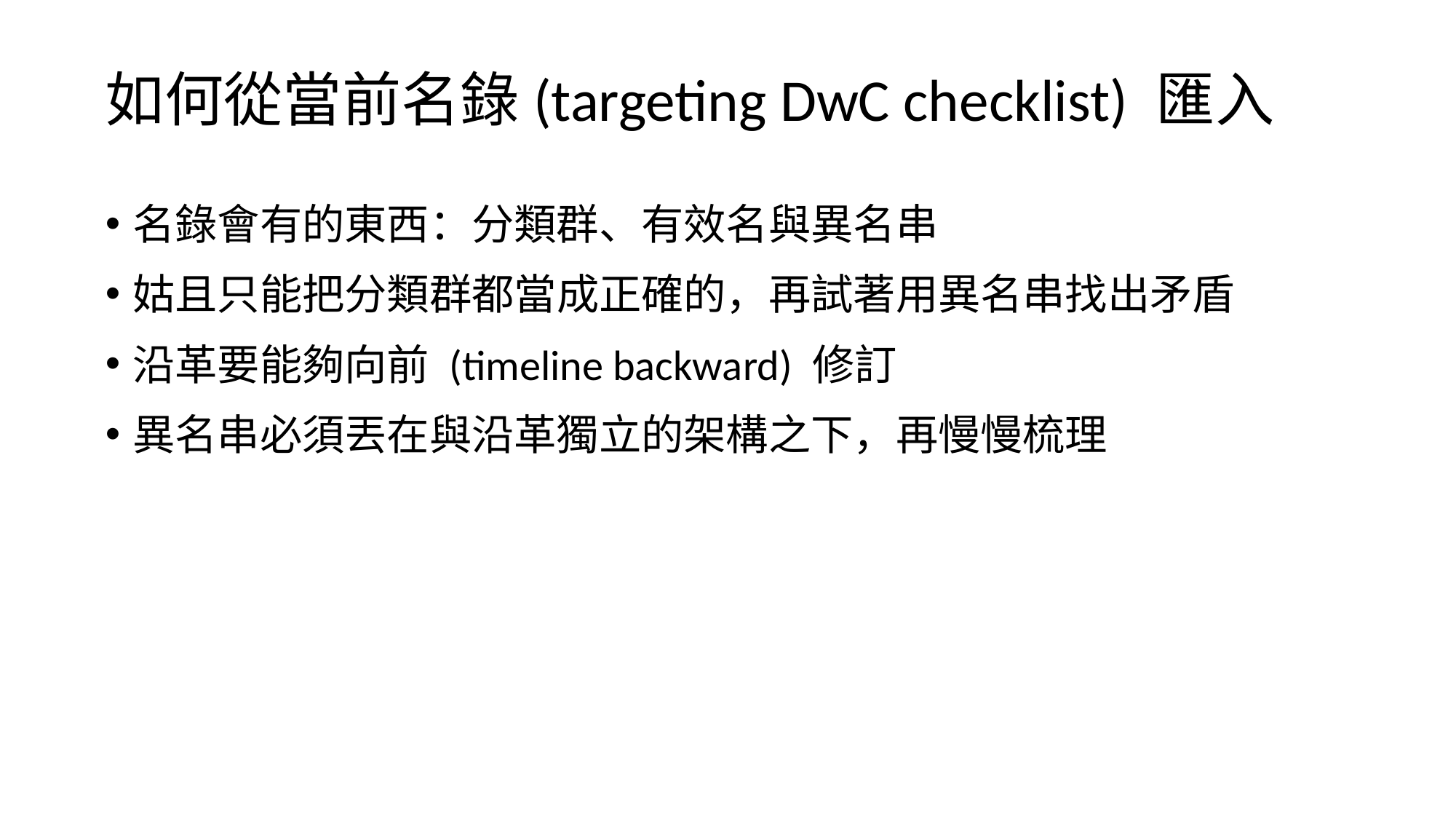

# 如何從當前名錄(targeting DwC checklist) 匯入
名錄會有的東西：分類群、有效名與異名串
姑且只能把分類群都當成正確的，再試著用異名串找出矛盾
沿革要能夠向前 (timeline backward) 修訂
異名串必須丟在與沿革獨立的架構之下，再慢慢梳理
38